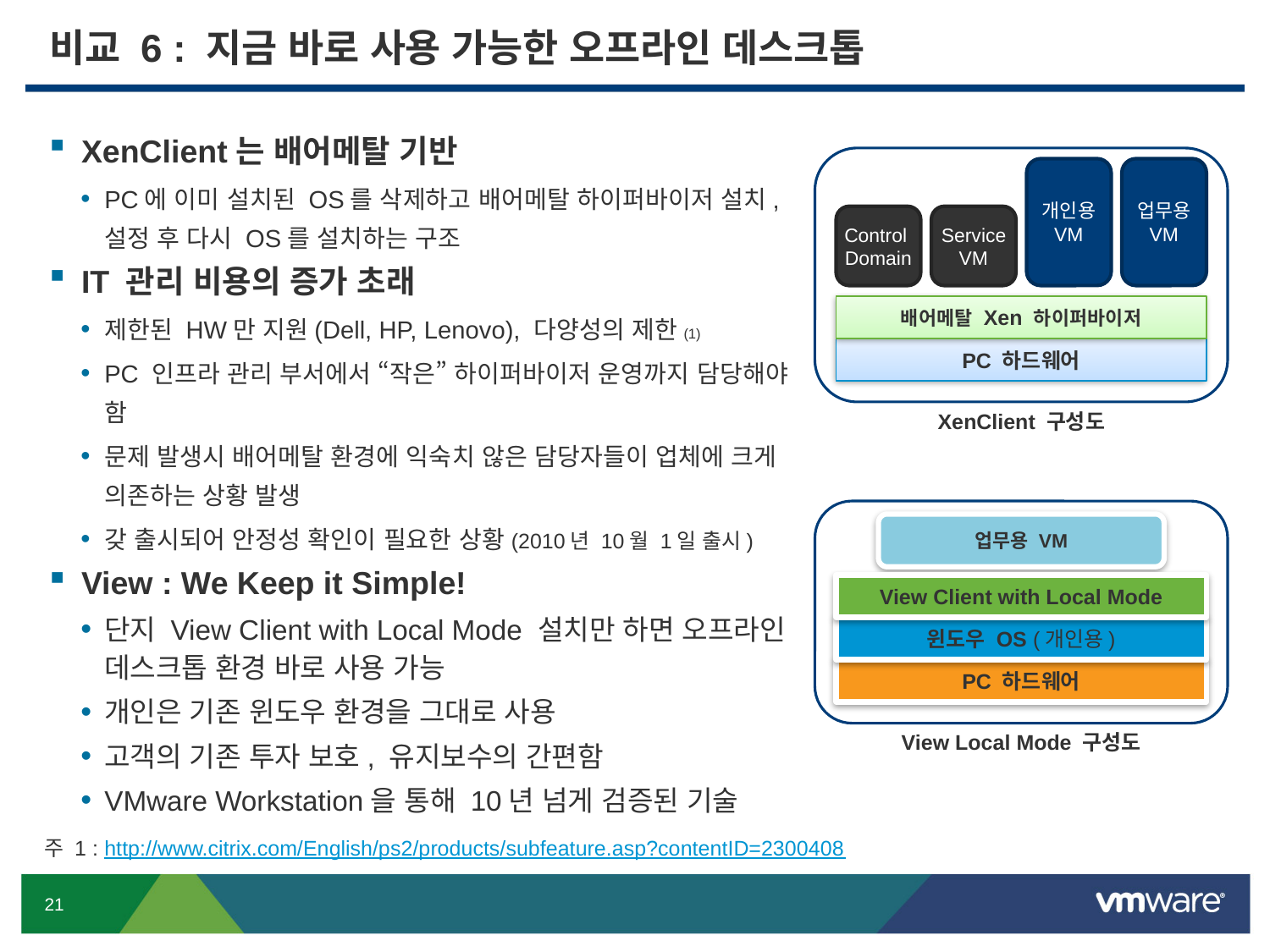

# 비교 6 : 지금 바로 사용 가능한 오프라인 데스크톱
XenClient는 배어메탈 기반
PC에 이미 설치된 OS를 삭제하고 배어메탈 하이퍼바이저 설치, 설정 후 다시 OS를 설치하는 구조
IT 관리 비용의 증가 초래
제한된 HW만 지원(Dell, HP, Lenovo), 다양성의 제한(1)
PC 인프라 관리 부서에서 “작은” 하이퍼바이저 운영까지 담당해야 함
문제 발생시 배어메탈 환경에 익숙치 않은 담당자들이 업체에 크게 의존하는 상황 발생
갖 출시되어 안정성 확인이 필요한 상황(2010년 10월 1일 출시)
View : We Keep it Simple!
단지 View Client with Local Mode 설치만 하면 오프라인 데스크톱 환경 바로 사용 가능
개인은 기존 윈도우 환경을 그대로 사용
고객의 기존 투자 보호, 유지보수의 간편함
VMware Workstation을 통해 10년 넘게 검증된 기술

개인용
VM
업무용
VM
Control
Domain
Service
VM
배어메탈 Xen 하이퍼바이저
PC 하드웨어
XenClient 구성도

업무용 VM
View Client with Local Mode
윈도우 OS (개인용)
PC 하드웨어
View Local Mode 구성도
주 1 : http://www.citrix.com/English/ps2/products/subfeature.asp?contentID=2300408